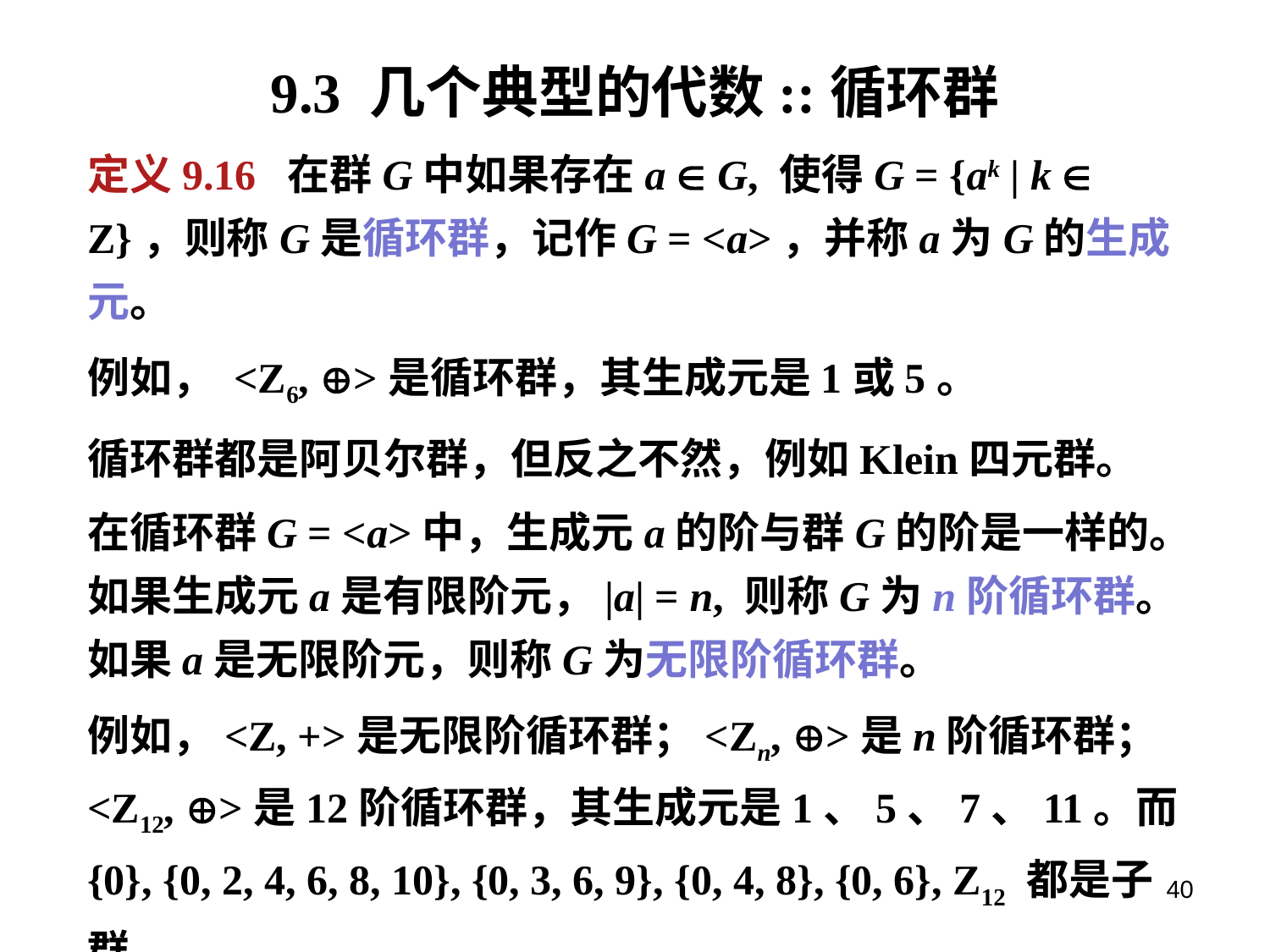

# 9.3 几个典型的代数::循环群
定义9.16  在群G中如果存在a ∈ G, 使得G = {ak | k ∈ Z}，则称G是循环群，记作G = <a>，并称a为G的生成元。
例如， <Z6, ⊕>是循环群，其生成元是1或5。
循环群都是阿贝尔群，但反之不然，例如Klein四元群。
在循环群G = <a>中，生成元a的阶与群G的阶是一样的。如果生成元a是有限阶元，|a| = n, 则称G为n阶循环群。如果a是无限阶元，则称G为无限阶循环群。
例如，<Z, +>是无限阶循环群；<Zn, ⊕>是n阶循环群； <Z12, ⊕>是12阶循环群，其生成元是1、5、7、11。而{0}, {0, 2, 4, 6, 8, 10}, {0, 3, 6, 9}, {0, 4, 8}, {0, 6}, Z12 都是子群。
规律？有因子3，故有<a12/3>  = <a4> = <e, a4, a8>.
40